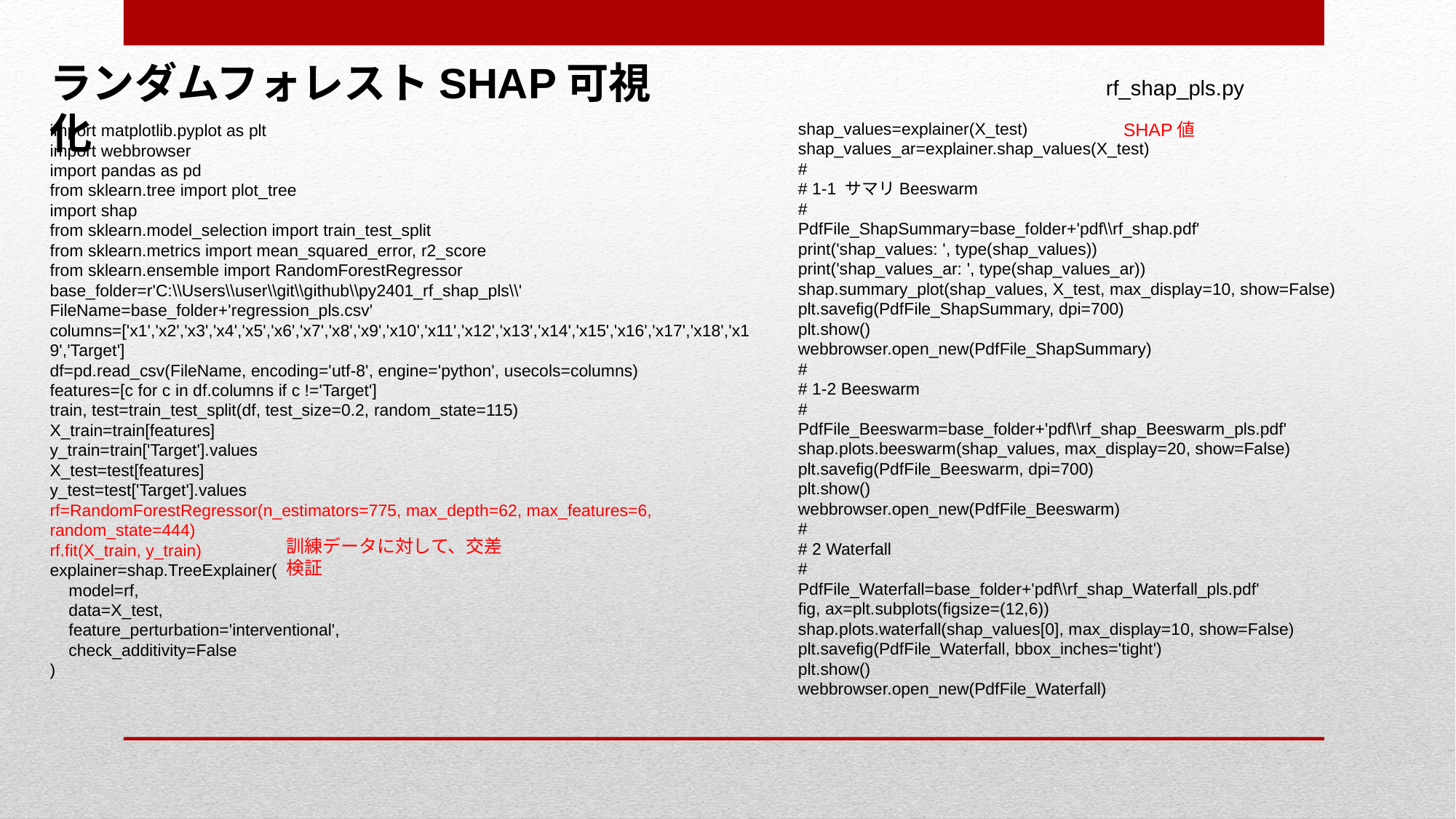

ランダムフォレストSHAP可視化
rf_shap_pls.py
shap_values=explainer(X_test)
shap_values_ar=explainer.shap_values(X_test)
#
# 1-1 サマリBeeswarm
#
PdfFile_ShapSummary=base_folder+'pdf\\rf_shap.pdf'
print('shap_values: ', type(shap_values))
print('shap_values_ar: ', type(shap_values_ar))
shap.summary_plot(shap_values, X_test, max_display=10, show=False)
plt.savefig(PdfFile_ShapSummary, dpi=700)
plt.show()
webbrowser.open_new(PdfFile_ShapSummary)
#
# 1-2 Beeswarm
#
PdfFile_Beeswarm=base_folder+'pdf\\rf_shap_Beeswarm_pls.pdf'
shap.plots.beeswarm(shap_values, max_display=20, show=False)
plt.savefig(PdfFile_Beeswarm, dpi=700)
plt.show()
webbrowser.open_new(PdfFile_Beeswarm)
#
# 2 Waterfall
#
PdfFile_Waterfall=base_folder+'pdf\\rf_shap_Waterfall_pls.pdf'
fig, ax=plt.subplots(figsize=(12,6))
shap.plots.waterfall(shap_values[0], max_display=10, show=False)
plt.savefig(PdfFile_Waterfall, bbox_inches='tight')
plt.show()
webbrowser.open_new(PdfFile_Waterfall)
SHAP値
import matplotlib.pyplot as plt
import webbrowser
import pandas as pd
from sklearn.tree import plot_tree
import shap
from sklearn.model_selection import train_test_split
from sklearn.metrics import mean_squared_error, r2_score
from sklearn.ensemble import RandomForestRegressor
base_folder=r'C:\\Users\\user\\git\\github\\py2401_rf_shap_pls\\'
FileName=base_folder+'regression_pls.csv'
columns=['x1','x2','x3','x4','x5','x6','x7','x8','x9','x10','x11','x12','x13','x14','x15','x16','x17','x18','x19','Target']
df=pd.read_csv(FileName, encoding='utf-8', engine='python', usecols=columns)
features=[c for c in df.columns if c !='Target']
train, test=train_test_split(df, test_size=0.2, random_state=115)
X_train=train[features]
y_train=train['Target'].values
X_test=test[features]
y_test=test['Target'].values
rf=RandomForestRegressor(n_estimators=775, max_depth=62, max_features=6, random_state=444)
rf.fit(X_train, y_train)
explainer=shap.TreeExplainer(
    model=rf,
    data=X_test,
    feature_perturbation='interventional',
    check_additivity=False
)
訓練データに対して、交差検証
未知データ
最適化パラメータ